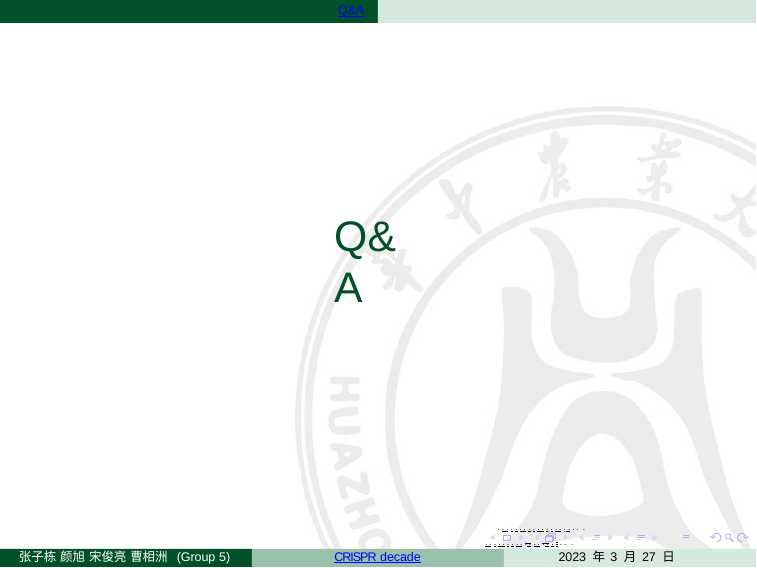

Q&A

Q&A
. . . . . . . . . . . . . . . . . . . .
. . . . . . . . . . . . . . . . . . . .
2023 年 3 月 27 日	21 / 22

张子栋 颜旭 宋俊亮 曹相洲 (Group 5)
CRISPR decade